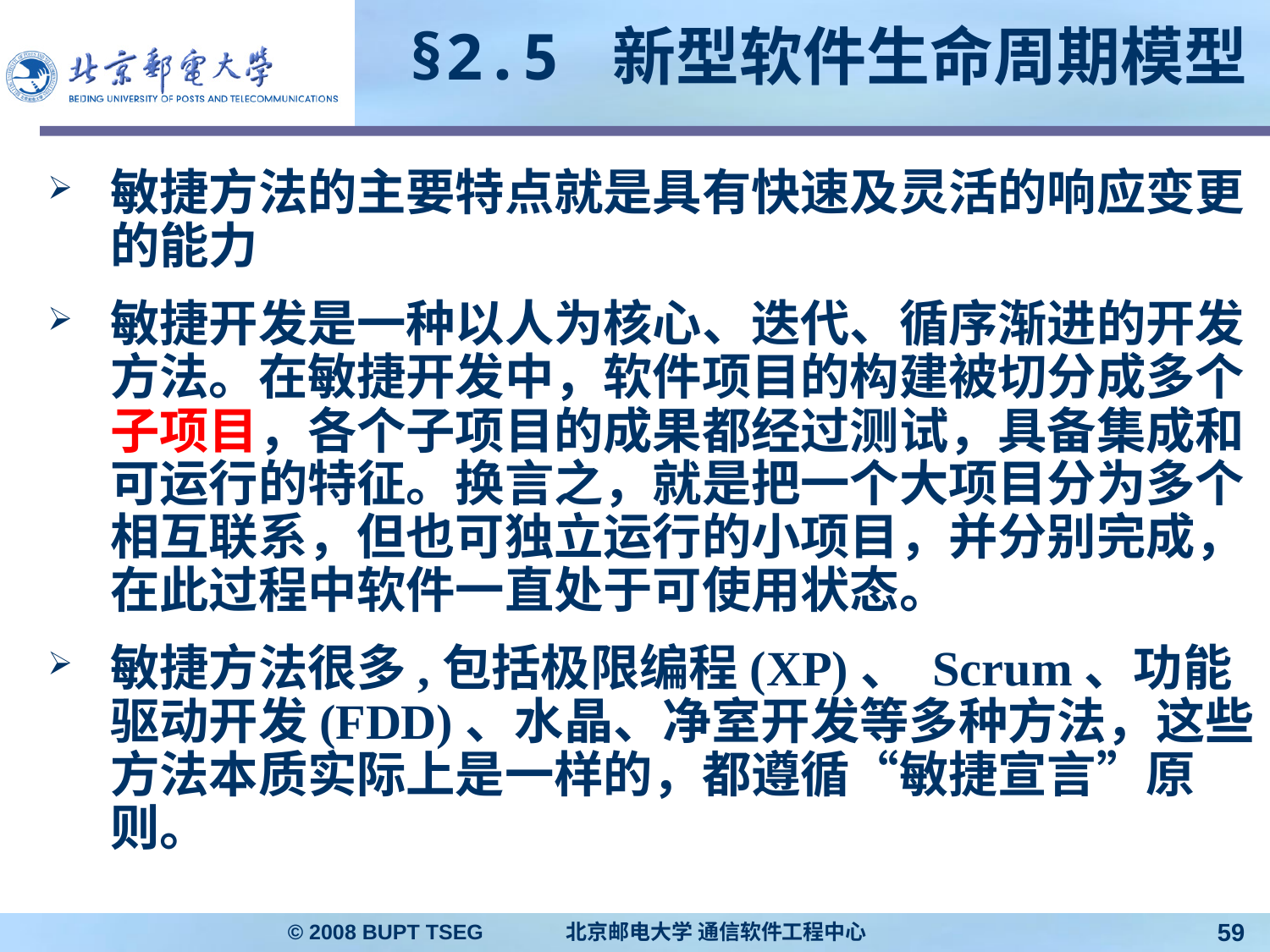

# §2.5 新型软件生命周期模型
敏捷方法的主要特点就是具有快速及灵活的响应变更的能力
敏捷开发是一种以人为核心、迭代、循序渐进的开发方法。在敏捷开发中，软件项目的构建被切分成多个子项目，各个子项目的成果都经过测试，具备集成和可运行的特征。换言之，就是把一个大项目分为多个相互联系，但也可独立运行的小项目，并分别完成，在此过程中软件一直处于可使用状态。
敏捷方法很多,包括极限编程(XP)、 Scrum、功能驱动开发(FDD)、水晶、净室开发等多种方法，这些方法本质实际上是一样的，都遵循“敏捷宣言”原则。
© 2008 BUPT TSEG             北京邮电大学 通信软件工程中心